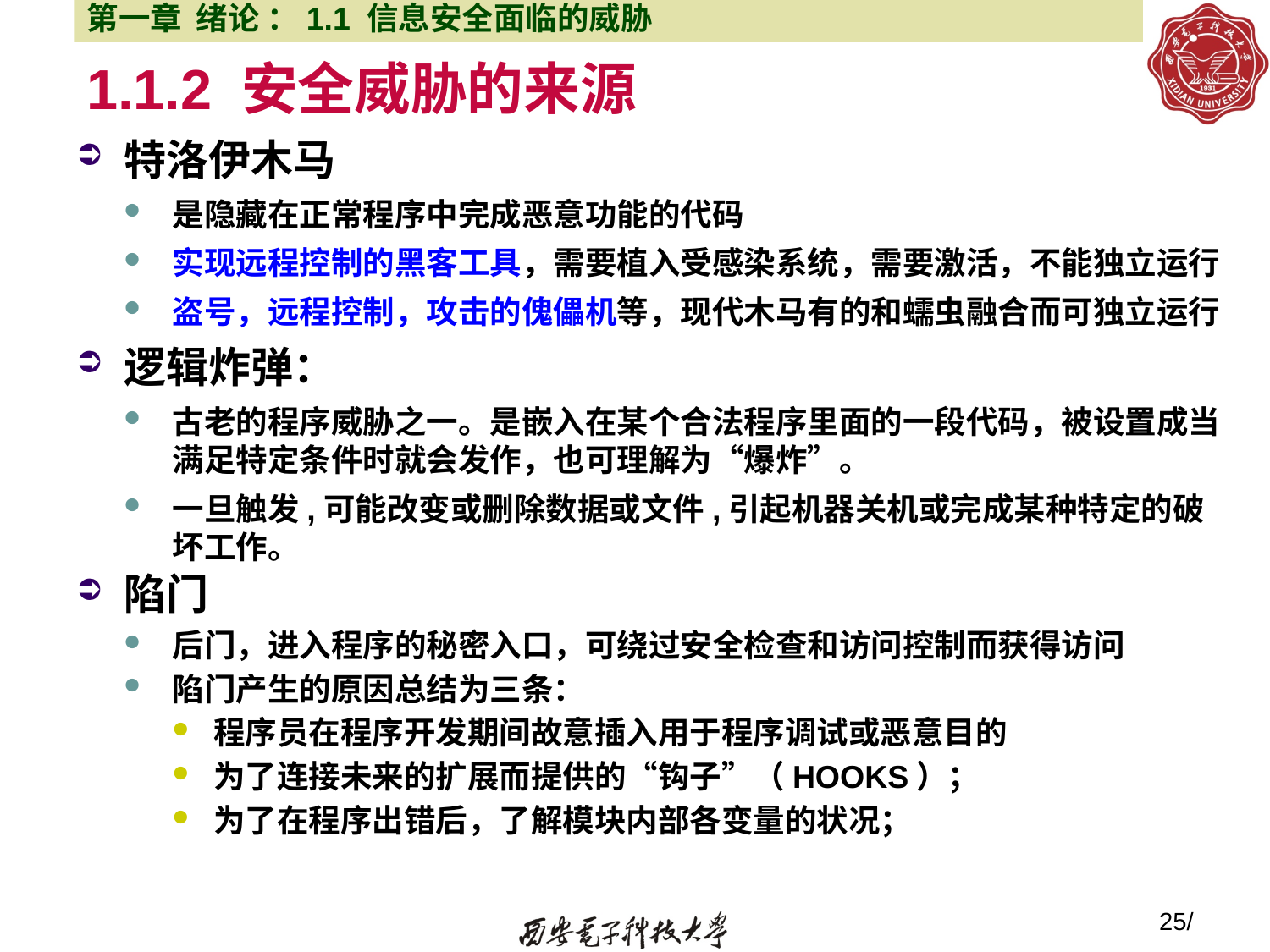

第一章  绪论 ：1.1 信息安全面临的威胁
# 1.1.2 安全威胁的来源
特洛伊木马
是隐藏在正常程序中完成恶意功能的代码
实现远程控制的黑客工具，需要植入受感染系统，需要激活，不能独立运行
盗号，远程控制，攻击的傀儡机等，现代木马有的和蠕虫融合而可独立运行
逻辑炸弹：
古老的程序威胁之一。是嵌入在某个合法程序里面的一段代码，被设置成当满足特定条件时就会发作，也可理解为“爆炸”。
一旦触发,可能改变或删除数据或文件,引起机器关机或完成某种特定的破坏工作。
陷门
后门，进入程序的秘密入口，可绕过安全检查和访问控制而获得访问
陷门产生的原因总结为三条：
程序员在程序开发期间故意插入用于程序调试或恶意目的
为了连接未来的扩展而提供的“钩子”（HOOKS）；
为了在程序出错后，了解模块内部各变量的状况；

25/